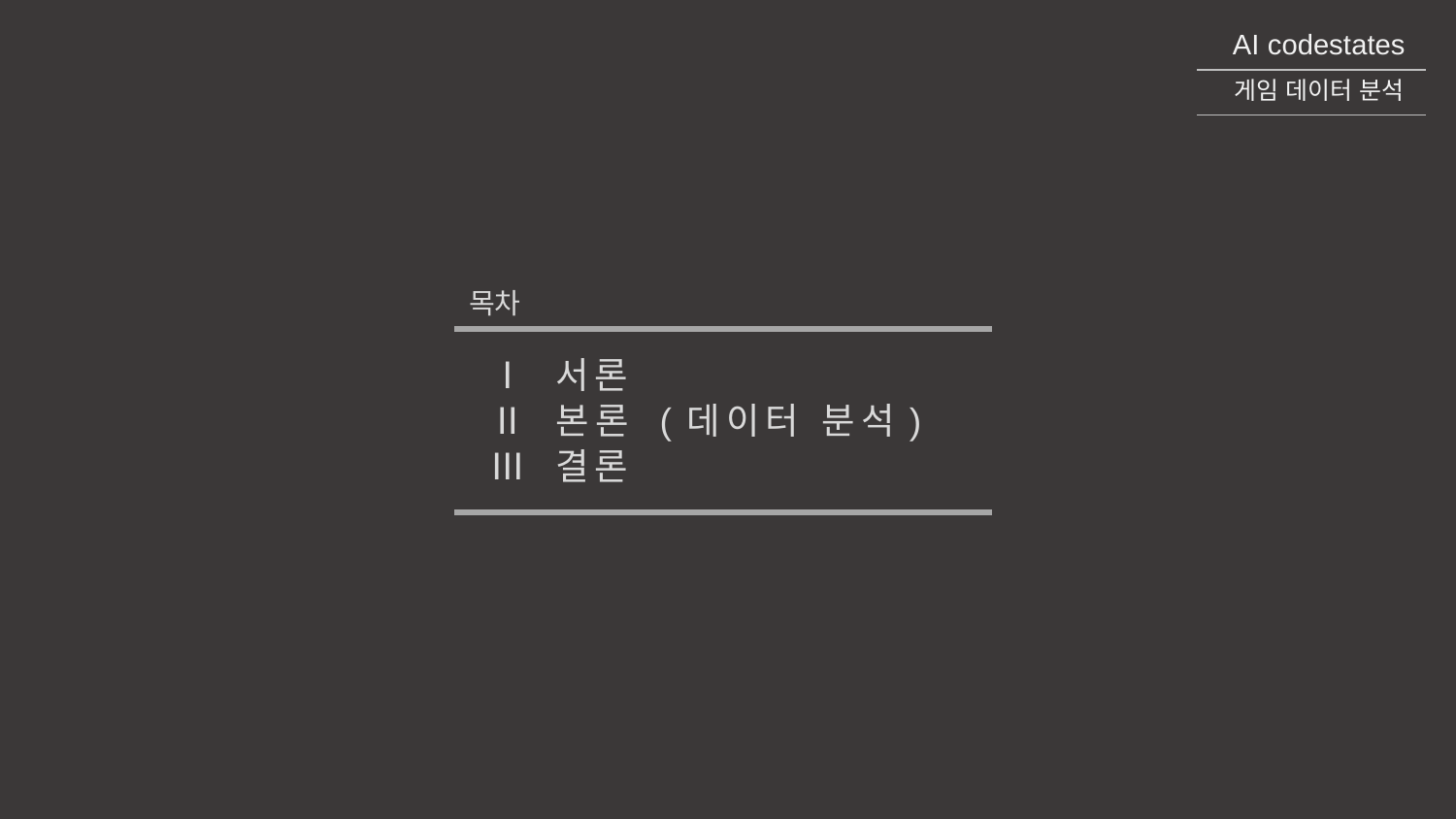

AI codestates
게임 데이터 분석
목차
Ⅰ 서론
Ⅱ 본론 (데이터 분석)
Ⅲ 결론